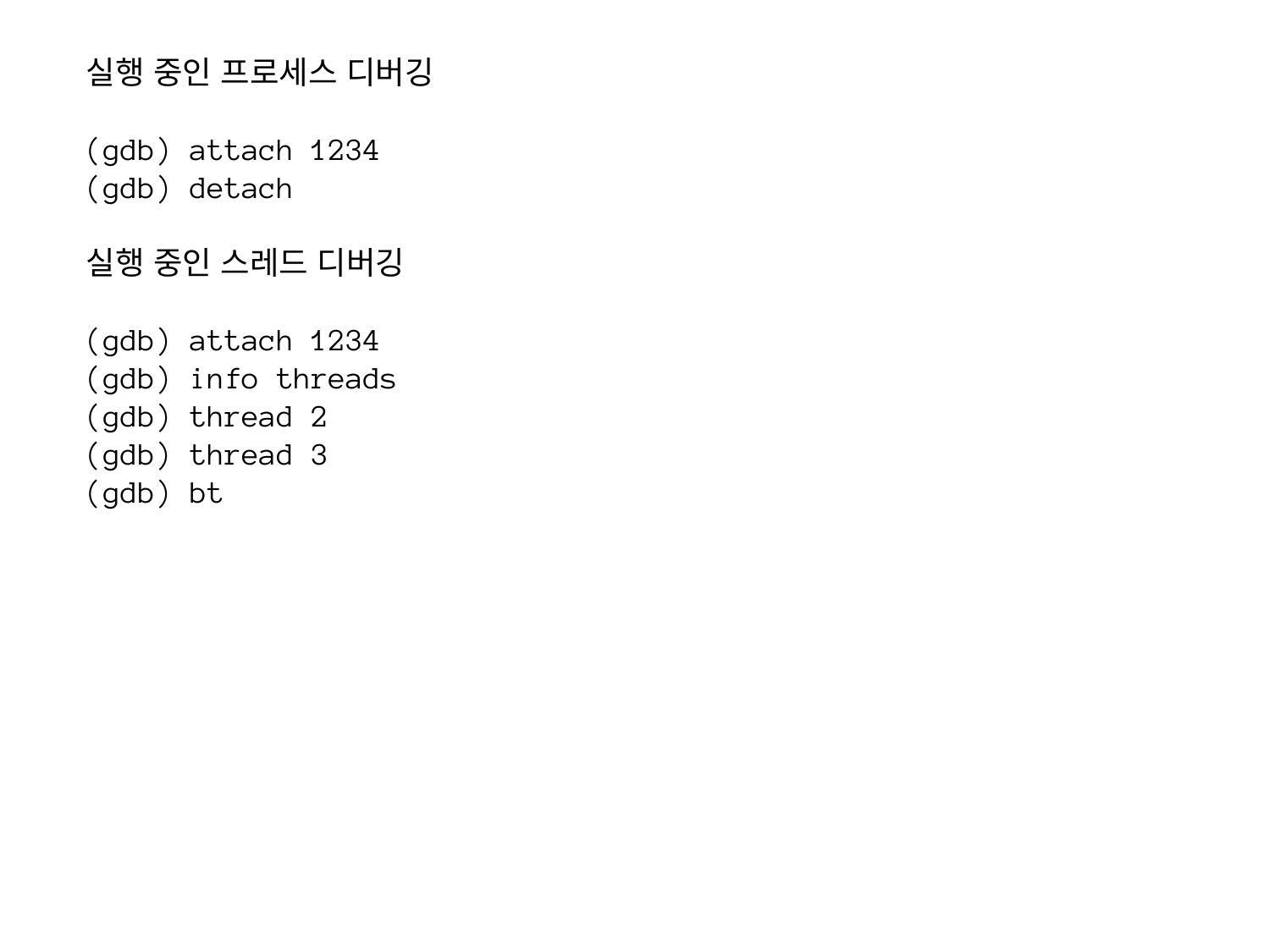

실행 중인 프로세스 디버깅

(gdb) attach 1234
(gdb) detach

실행 중인 스레드 디버깅

(gdb) attach 1234
(gdb) info threads
(gdb) thread 2
(gdb) thread 3
(gdb) bt